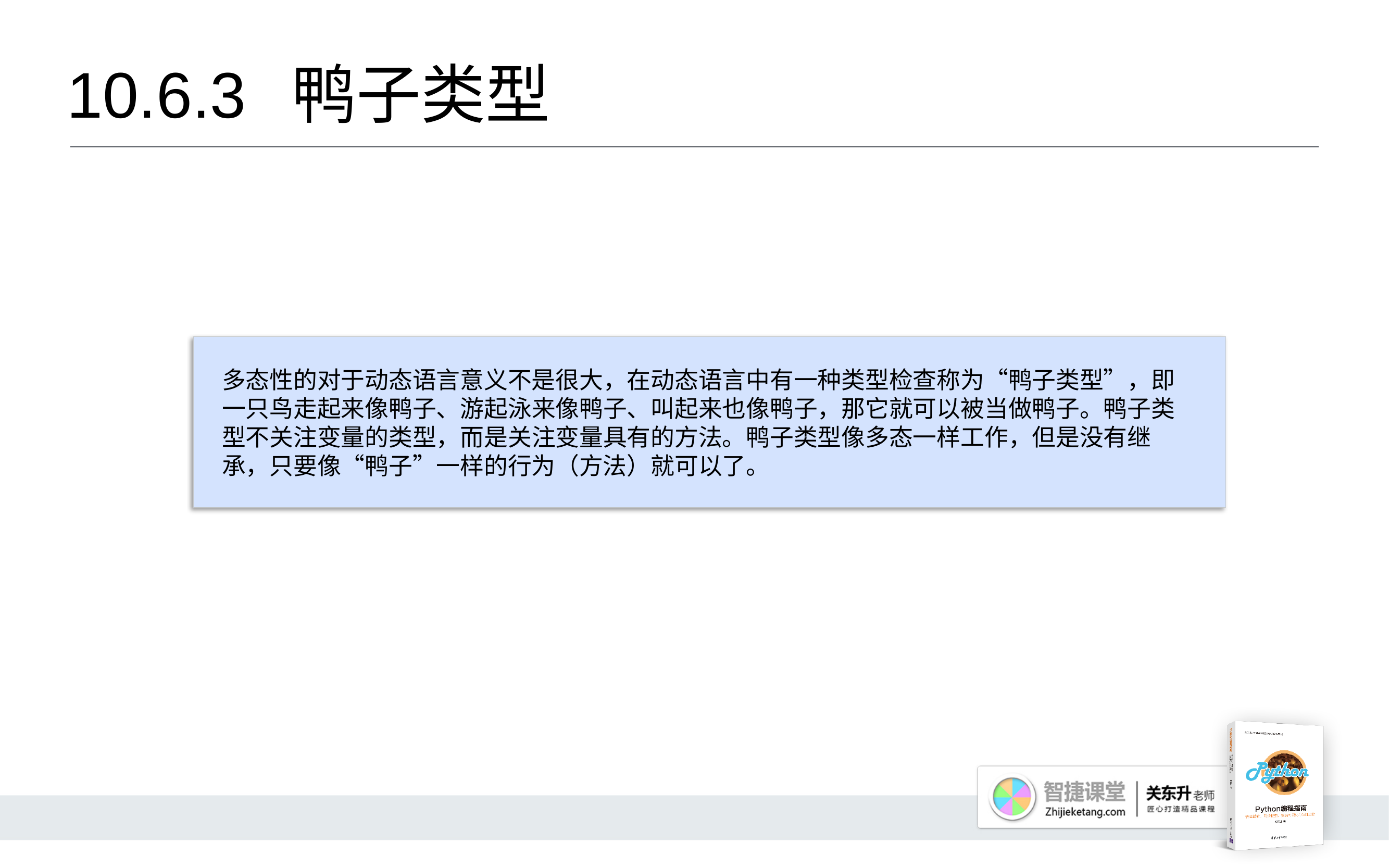

# 10.6.3 	鸭子类型
多态性的对于动态语言意义不是很大，在动态语言中有一种类型检查称为“鸭子类型”，即一只鸟走起来像鸭子、游起泳来像鸭子、叫起来也像鸭子，那它就可以被当做鸭子。鸭子类型不关注变量的类型，而是关注变量具有的方法。鸭子类型像多态一样工作，但是没有继承，只要像“鸭子”一样的行为（方法）就可以了。